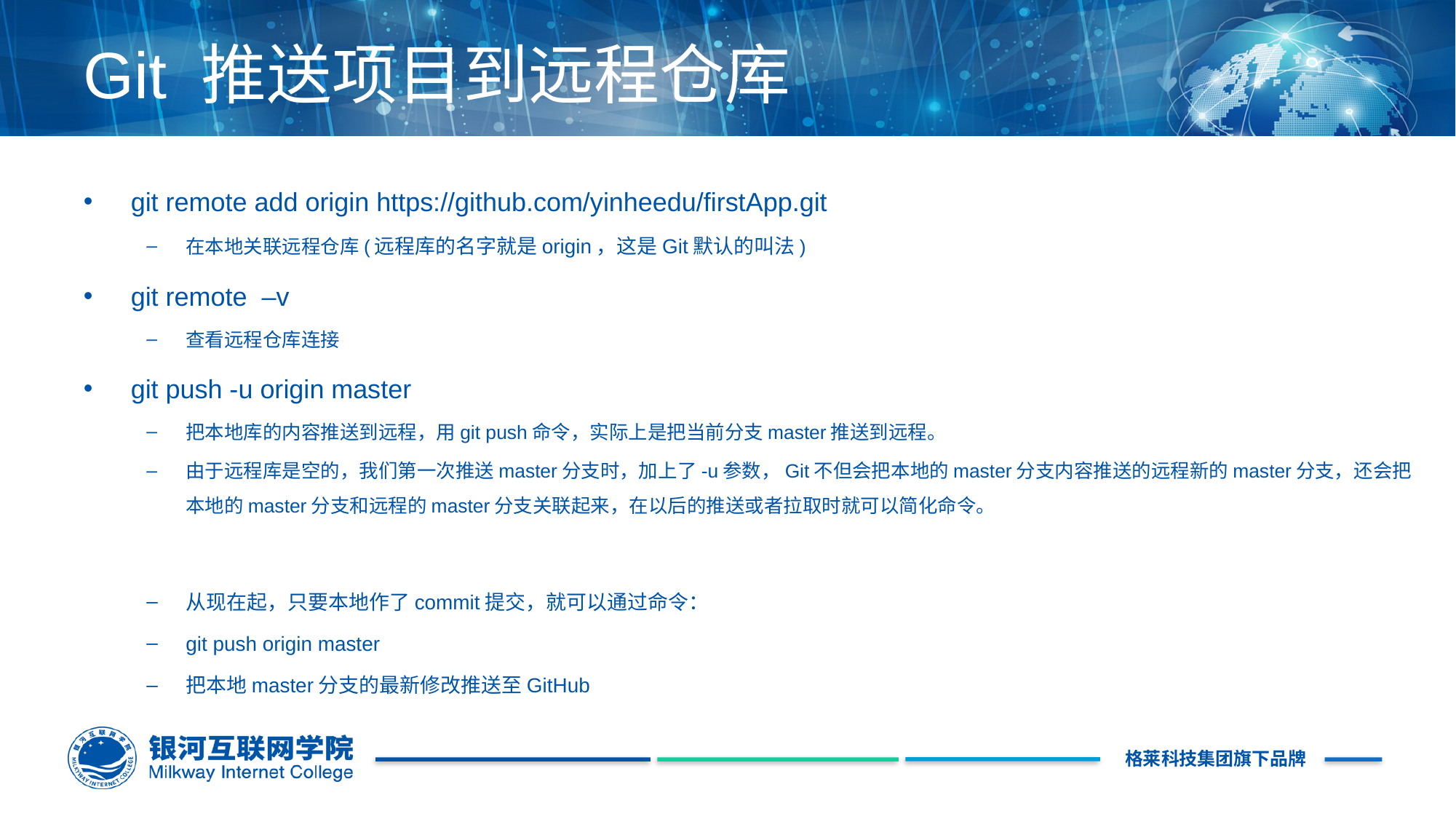

# Git 推送项目到远程仓库
git remote add origin https://github.com/yinheedu/firstApp.git
在本地关联远程仓库(远程库的名字就是origin，这是Git默认的叫法)
git remote  –v
查看远程仓库连接
git push -u origin master
把本地库的内容推送到远程，用git push命令，实际上是把当前分支master推送到远程。
由于远程库是空的，我们第一次推送master分支时，加上了-u参数，Git不但会把本地的master分支内容推送的远程新的master分支，还会把本地的master分支和远程的master分支关联起来，在以后的推送或者拉取时就可以简化命令。

从现在起，只要本地作了commit提交，就可以通过命令：
git push origin master
把本地master分支的最新修改推送至GitHub